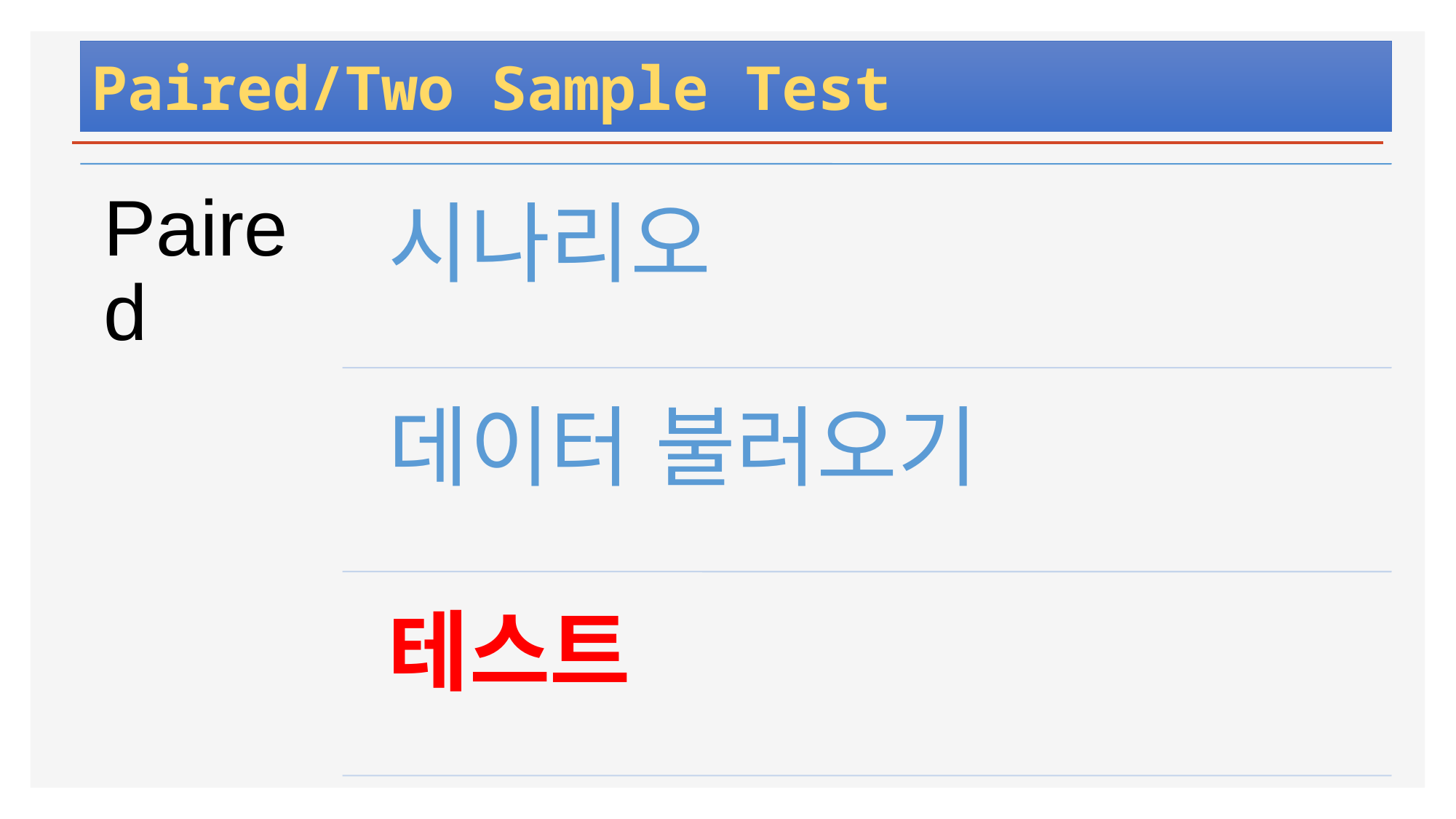

Paired/Two Sample Test
Paired
시나리오
데이터 불러오기
테스트